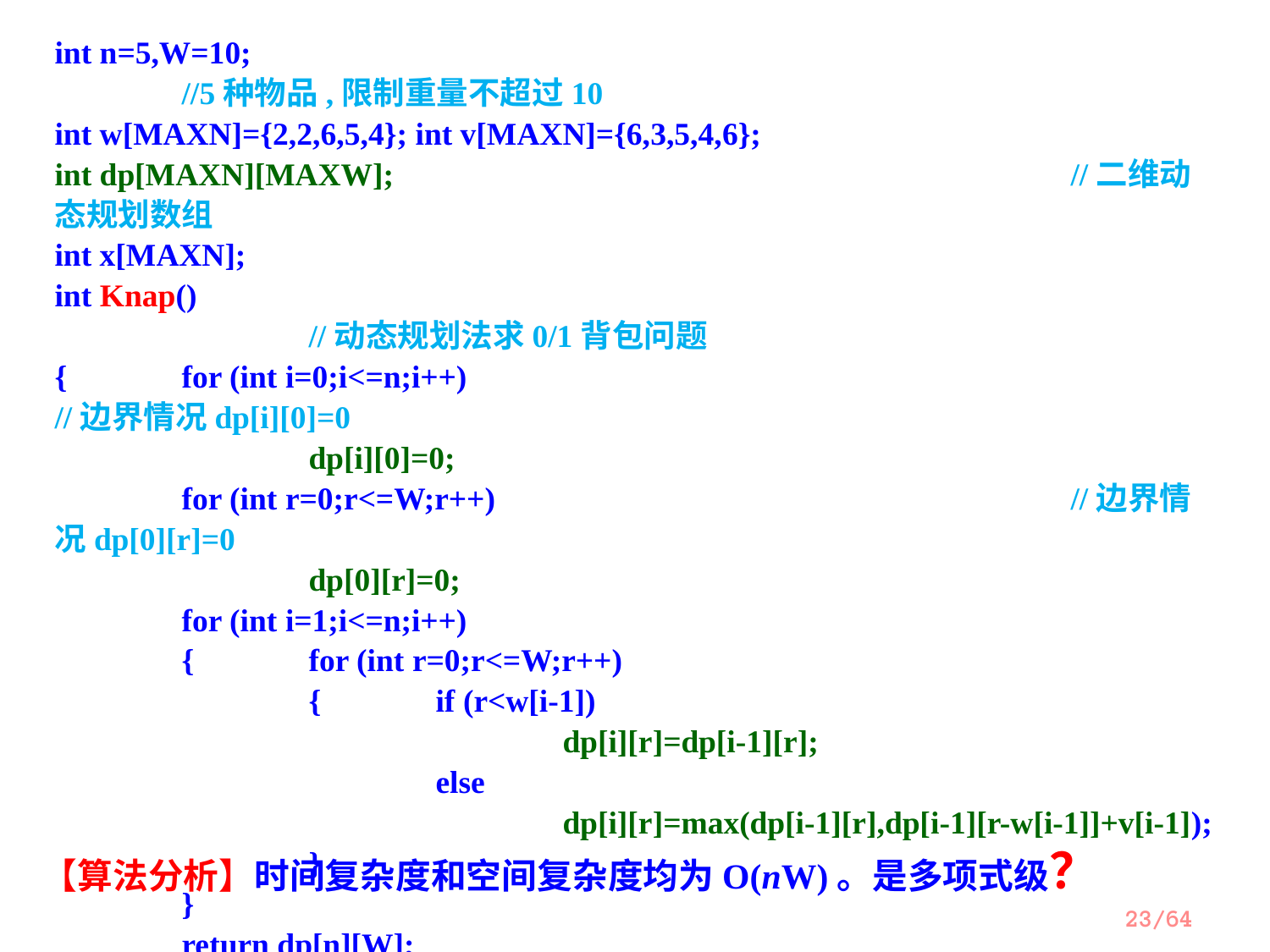

int n=5,W=10;									//5种物品,限制重量不超过10
int w[MAXN]={2,2,6,5,4}; int v[MAXN]={6,3,5,4,6};
int dp[MAXN][MAXW];						//二维动态规划数组
int x[MAXN];
int Knap()										//动态规划法求0/1背包问题
{	for (int i=0;i<=n;i++)						//边界情况dp[i][0]=0
		dp[i][0]=0;
	for (int r=0;r<=W;r++)					//边界情况dp[0][r]=0
		dp[0][r]=0;
	for (int i=1;i<=n;i++)
	{	for (int r=0;r<=W;r++)
		{	if (r<w[i-1])
				dp[i][r]=dp[i-1][r];
			else
				dp[i][r]=max(dp[i-1][r],dp[i-1][r-w[i-1]]+v[i-1]);
		}
	}
	return dp[n][W];
}
【算法分析】时间复杂度和空间复杂度均为O(nW)。是多项式级？
23/64